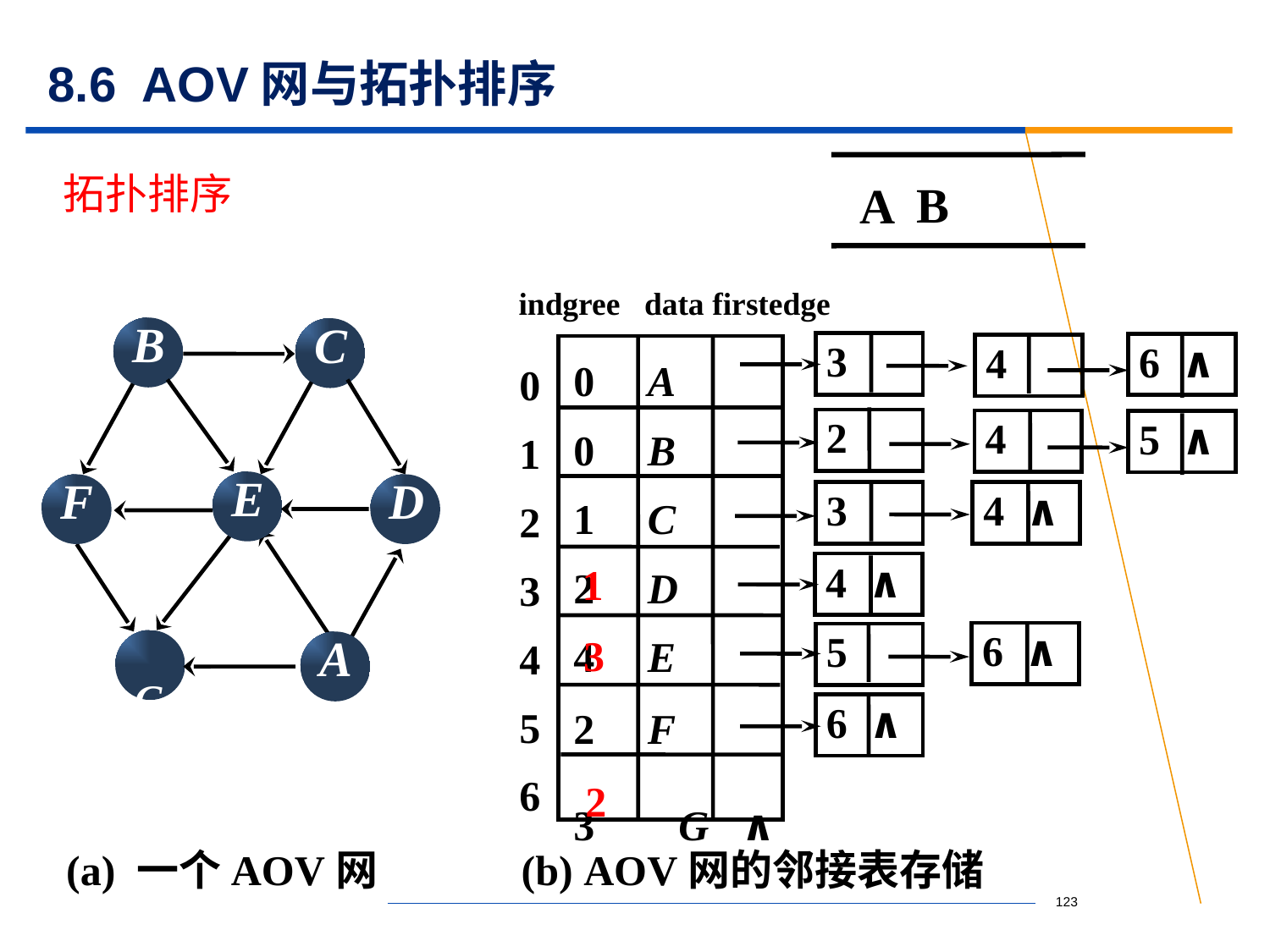

# 8.6  AOV网与拓扑排序

拓扑排序
B
A

  indgree   data firstedge
B

C

 3

 6  ∧

 4
0     A
0     B
1     C
2     D
4     E
2     F
3      G   ∧

0
1
2
3
4
5
6

 2
 4
 5  ∧

E

D

F

 3

 4  ∧

1
 4  ∧

3

 6  ∧
G

 5
A

 6  ∧

2
(a) 一个AOV网              (b) AOV网的邻接表存储